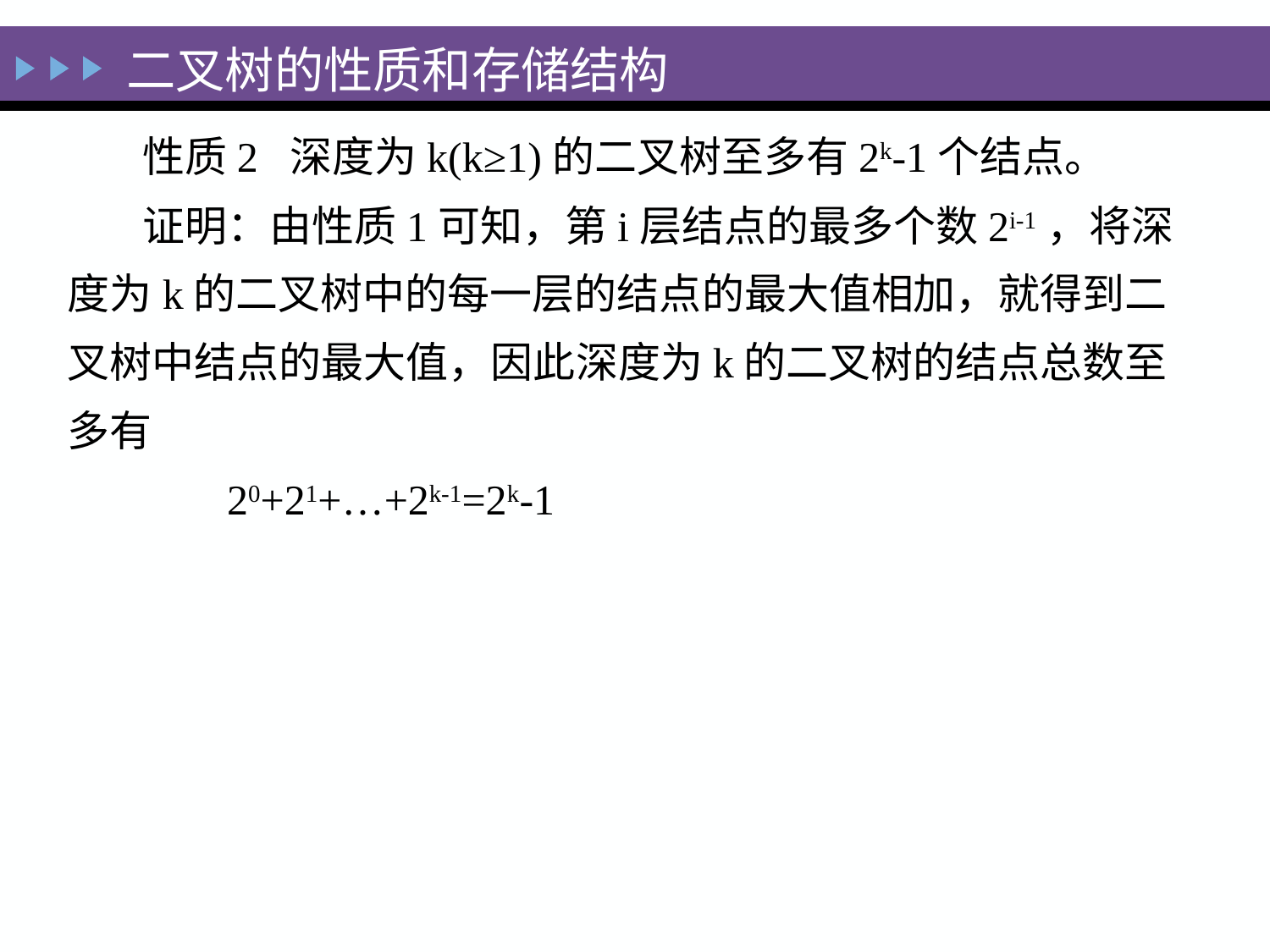

二叉树的性质和存储结构
性质2  深度为k(k≥1)的二叉树至多有2k-1个结点。
证明：由性质1可知，第i层结点的最多个数2i-1，将深度为k的二叉树中的每一层的结点的最大值相加，就得到二叉树中结点的最大值，因此深度为k的二叉树的结点总数至多有
        20+21+…+2k-1=2k-1